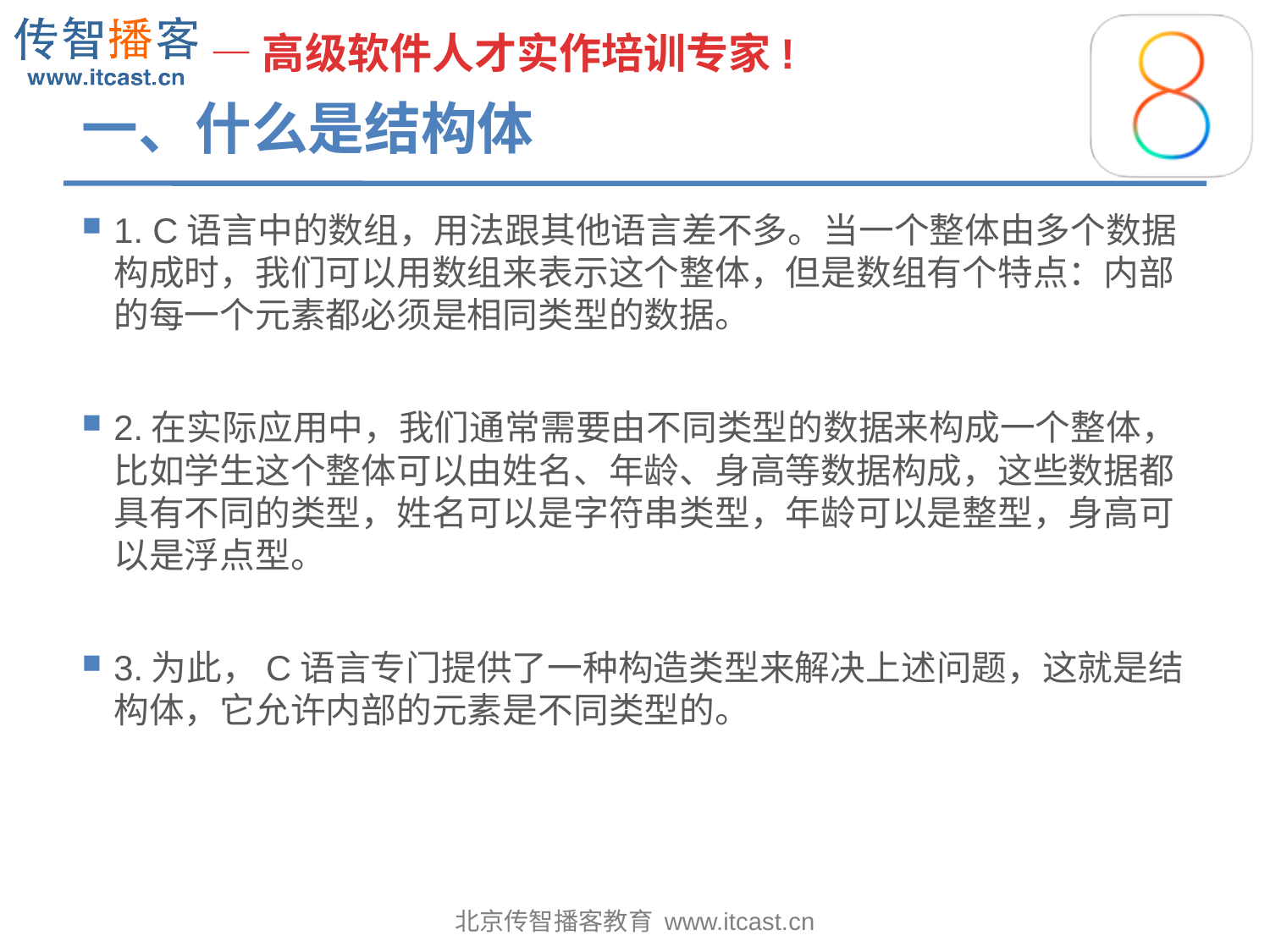

# 一、什么是结构体
1. C语言中的数组，用法跟其他语言差不多。当一个整体由多个数据构成时，我们可以用数组来表示这个整体，但是数组有个特点：内部的每一个元素都必须是相同类型的数据。

2.在实际应用中，我们通常需要由不同类型的数据来构成一个整体，比如学生这个整体可以由姓名、年龄、身高等数据构成，这些数据都具有不同的类型，姓名可以是字符串类型，年龄可以是整型，身高可以是浮点型。

3.为此，C语言专门提供了一种构造类型来解决上述问题，这就是结构体，它允许内部的元素是不同类型的。